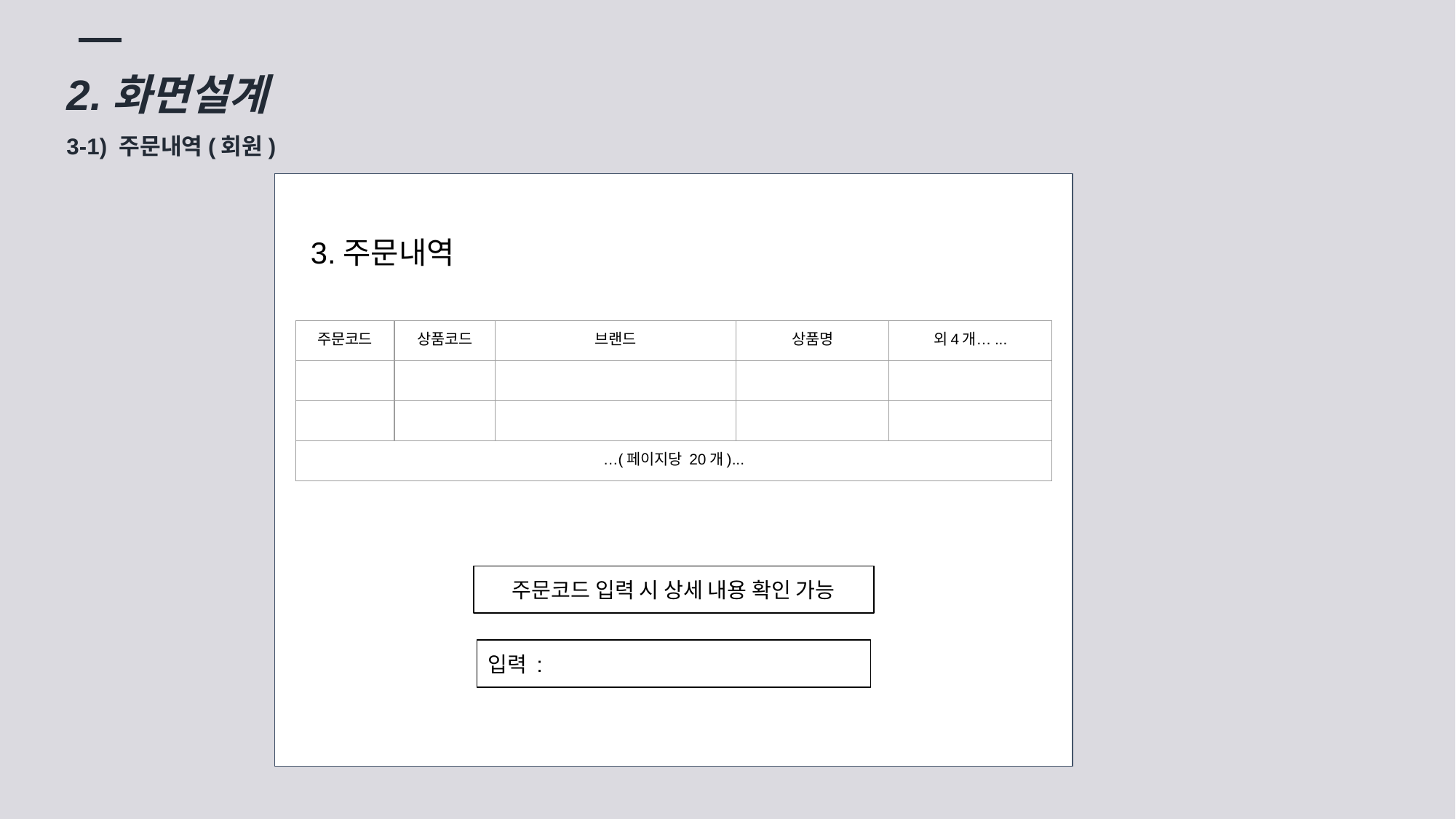

2.화면설계
3-1) 주문내역(회원)

3.주문내역
| 주문코드 | 상품코드 | 브랜드 | 상품명 | 외4개…... |
| --- | --- | --- | --- | --- |
|  |  |  |  |  |
|  |  |  |  |  |
| …(페이지당 20개)... |  |  |  |  |
주문코드 입력 시 상세 내용 확인 가능
입력 :